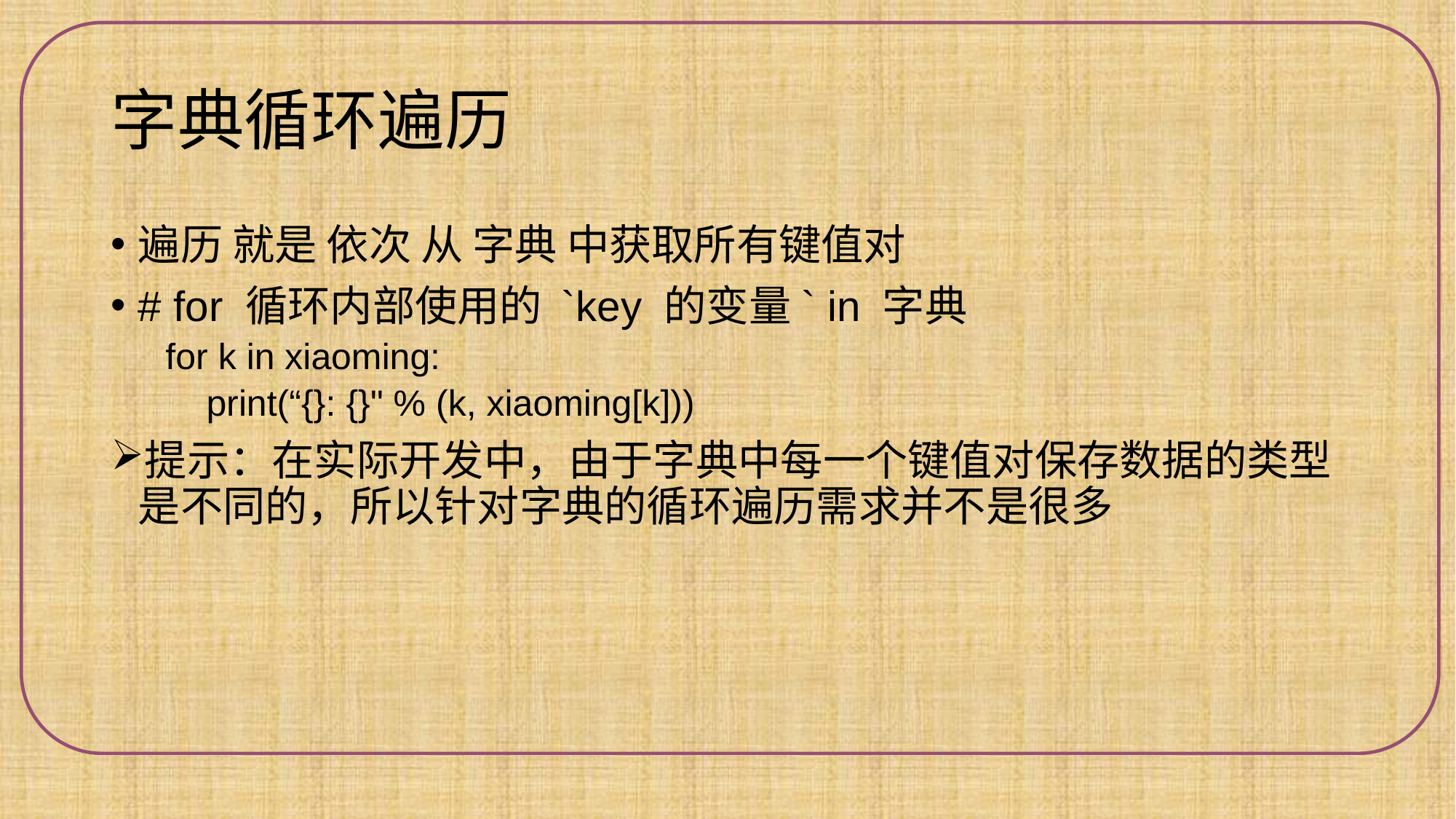

# 字典循环遍历
遍历 就是 依次 从 字典 中获取所有键值对
# for 循环内部使用的 `key 的变量` in 字典
for k in xiaoming:
    print(“{}: {}" % (k, xiaoming[k]))
提示：在实际开发中，由于字典中每一个键值对保存数据的类型是不同的，所以针对字典的循环遍历需求并不是很多